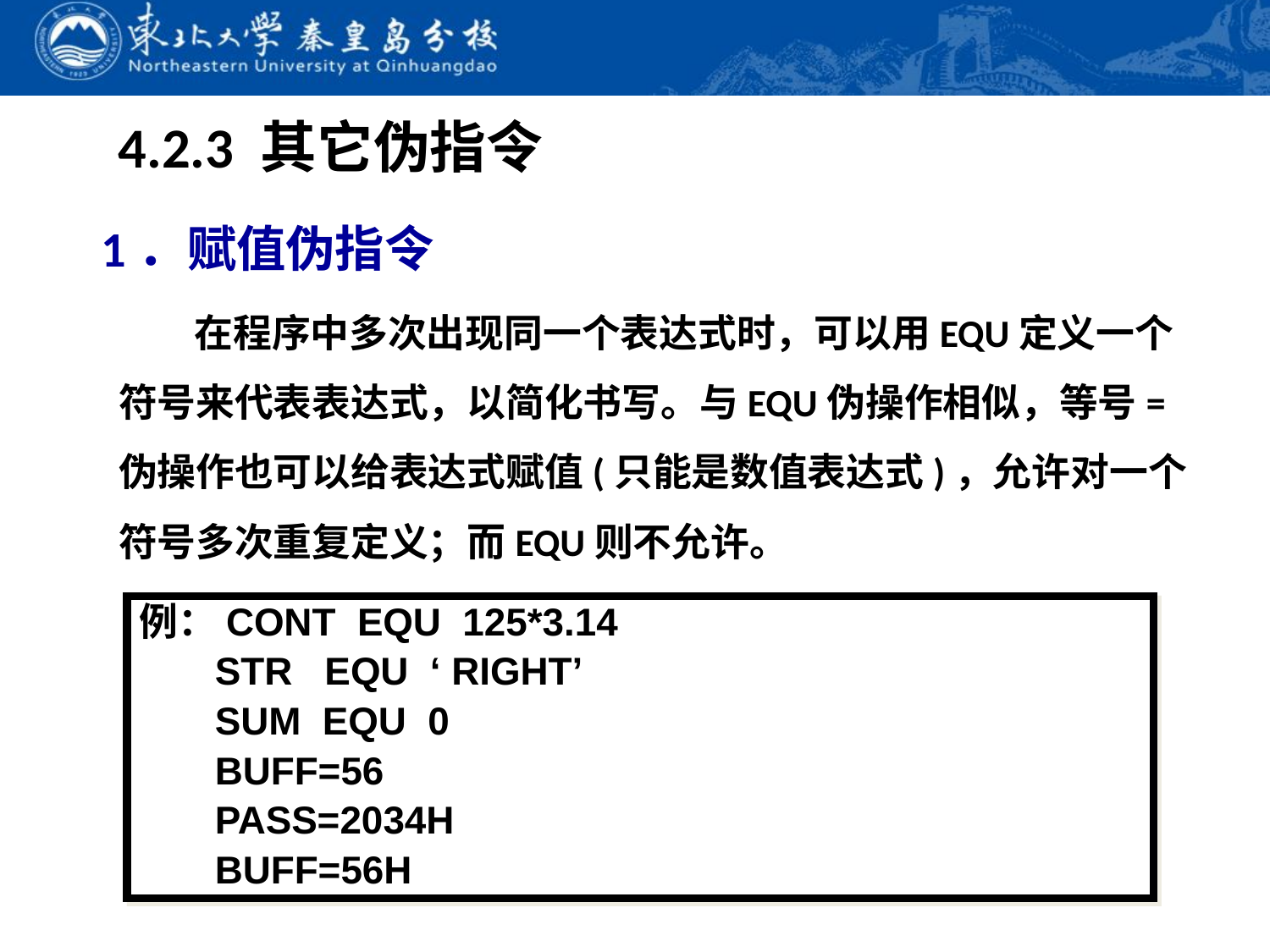

# 4.2.3 其它伪指令
      1．赋值伪指令
                 在程序中多次出现同一个表达式时，可以用EQU定义一个符号来代表表达式，以简化书写。与EQU伪操作相似，等号=伪操作也可以给表达式赋值(只能是数值表达式)，允许对一个符号多次重复定义；而EQU则不允许。
例：CONT  EQU  125*3.14
       STR   EQU  ‘ RIGHT’
       SUM  EQU  0
       BUFF=56
       PASS=2034H
       BUFF=56H